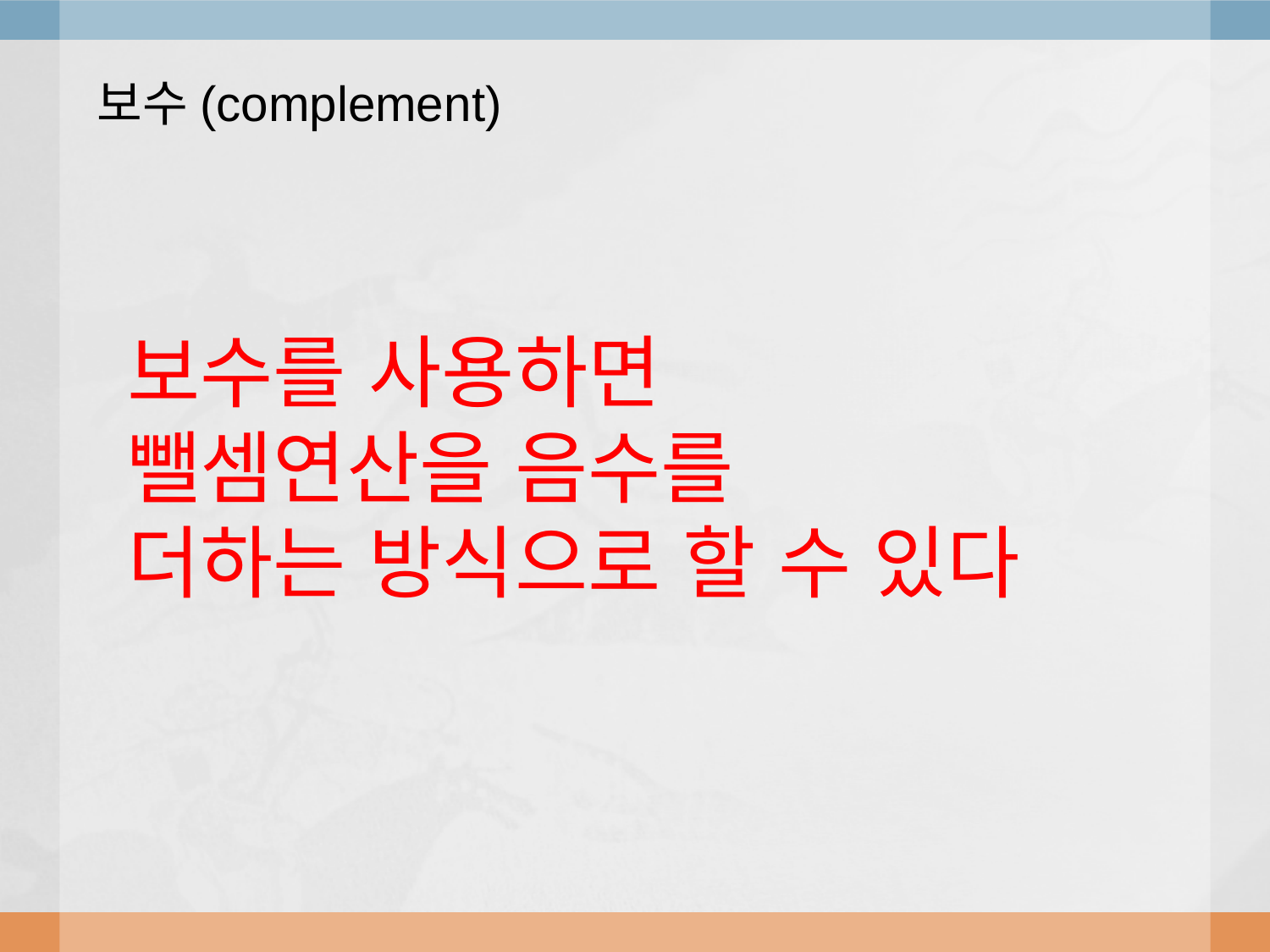

보수(complement)
보수를 사용하면
뺄셈연산을 음수를
더하는 방식으로 할 수 있다